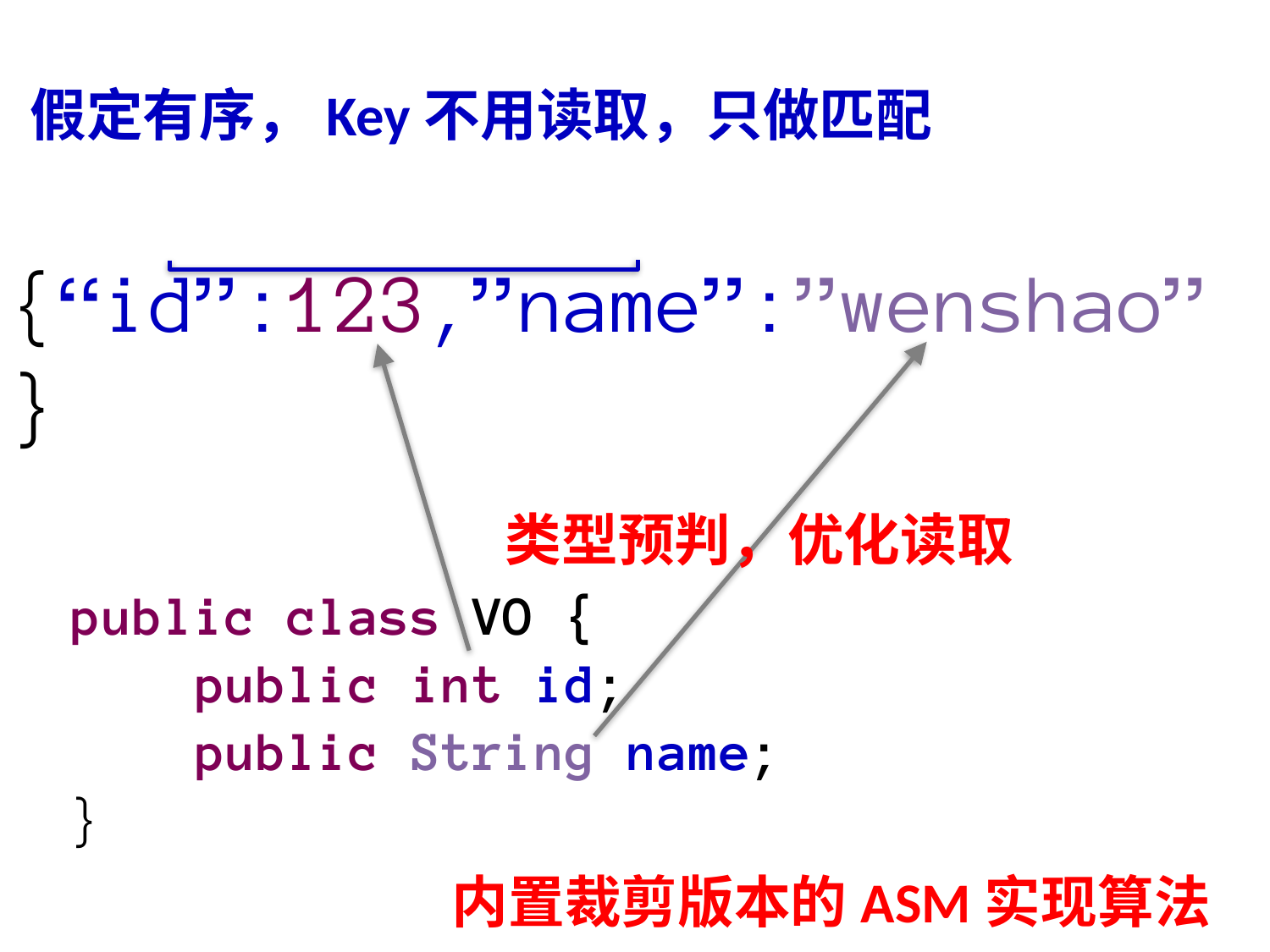

假定有序，Key不用读取，只做匹配
{“id”:123,”name”:”wenshao”}

类型预判，优化读取
public class VO {
    public int id;
    public String name;
}
内置裁剪版本的ASM实现算法